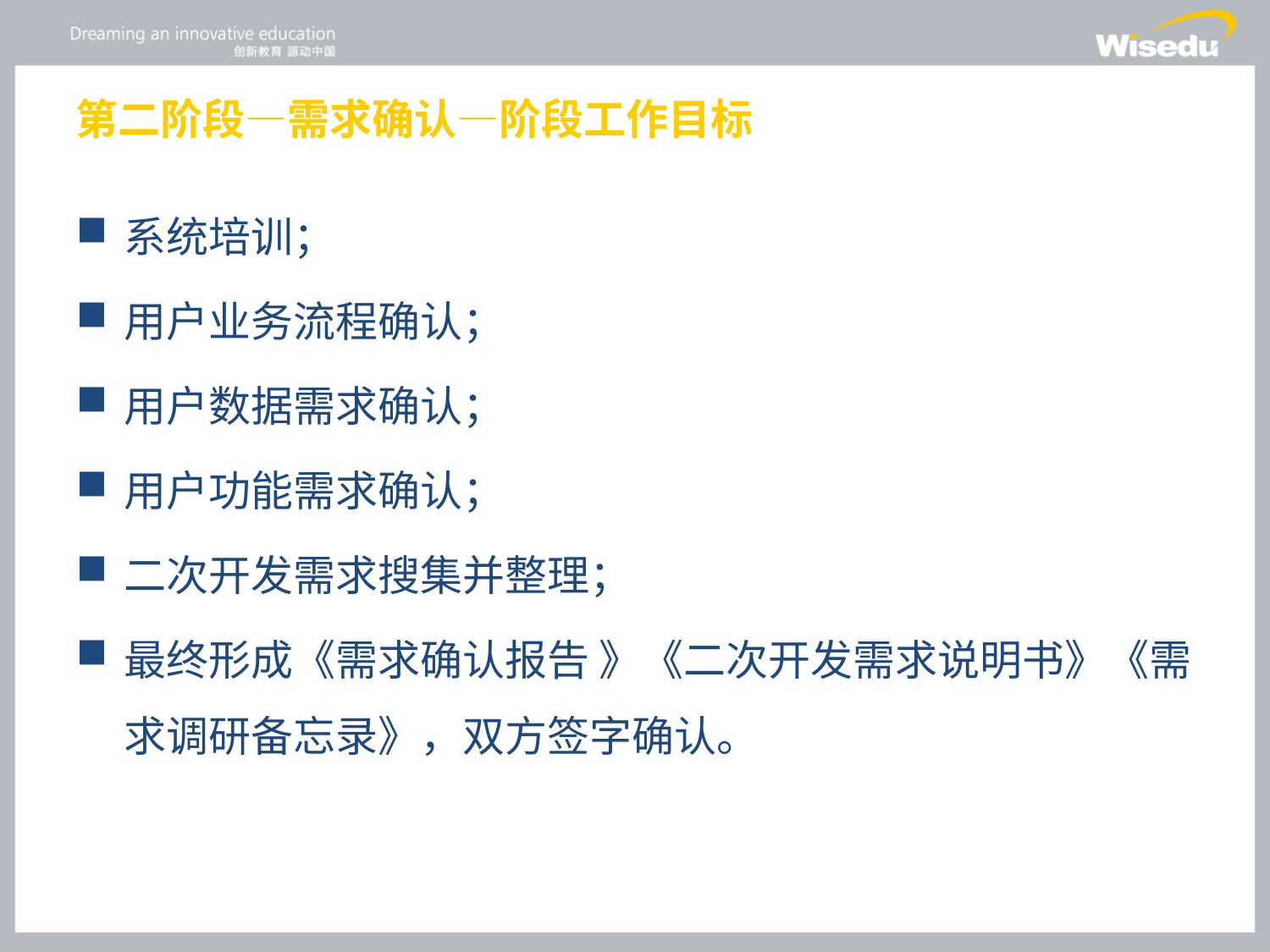

# 第二阶段—需求确认—阶段工作目标
系统培训；
用户业务流程确认；
用户数据需求确认；
用户功能需求确认；
二次开发需求搜集并整理；
最终形成《需求确认报告 》《二次开发需求说明书》《需求调研备忘录》，双方签字确认。